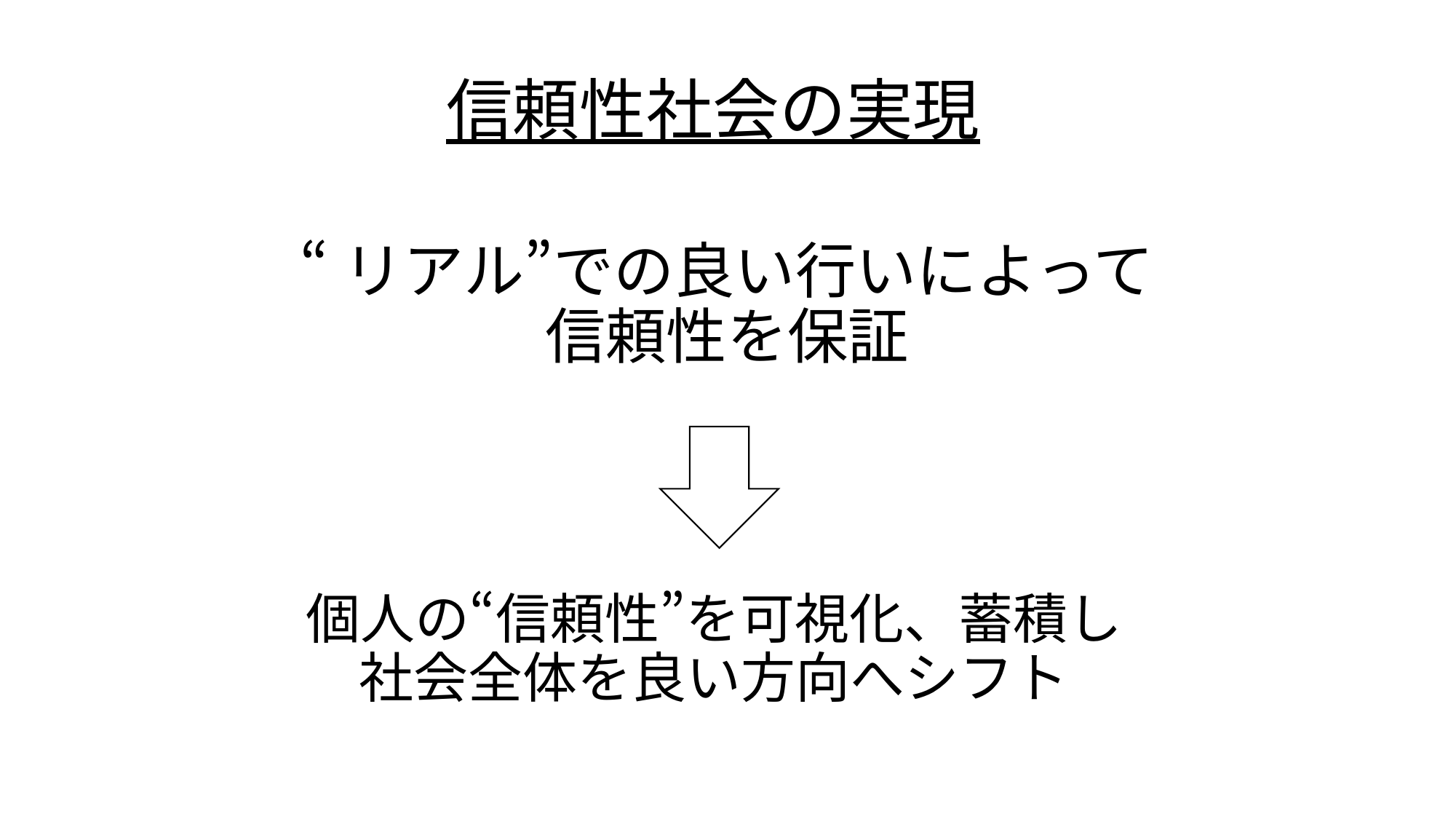

信頼性社会の実現
# “リアル”での良い行いによって 信頼性を保証

個人の“信頼性”を可視化、蓄積し
社会全体を良い方向へシフト